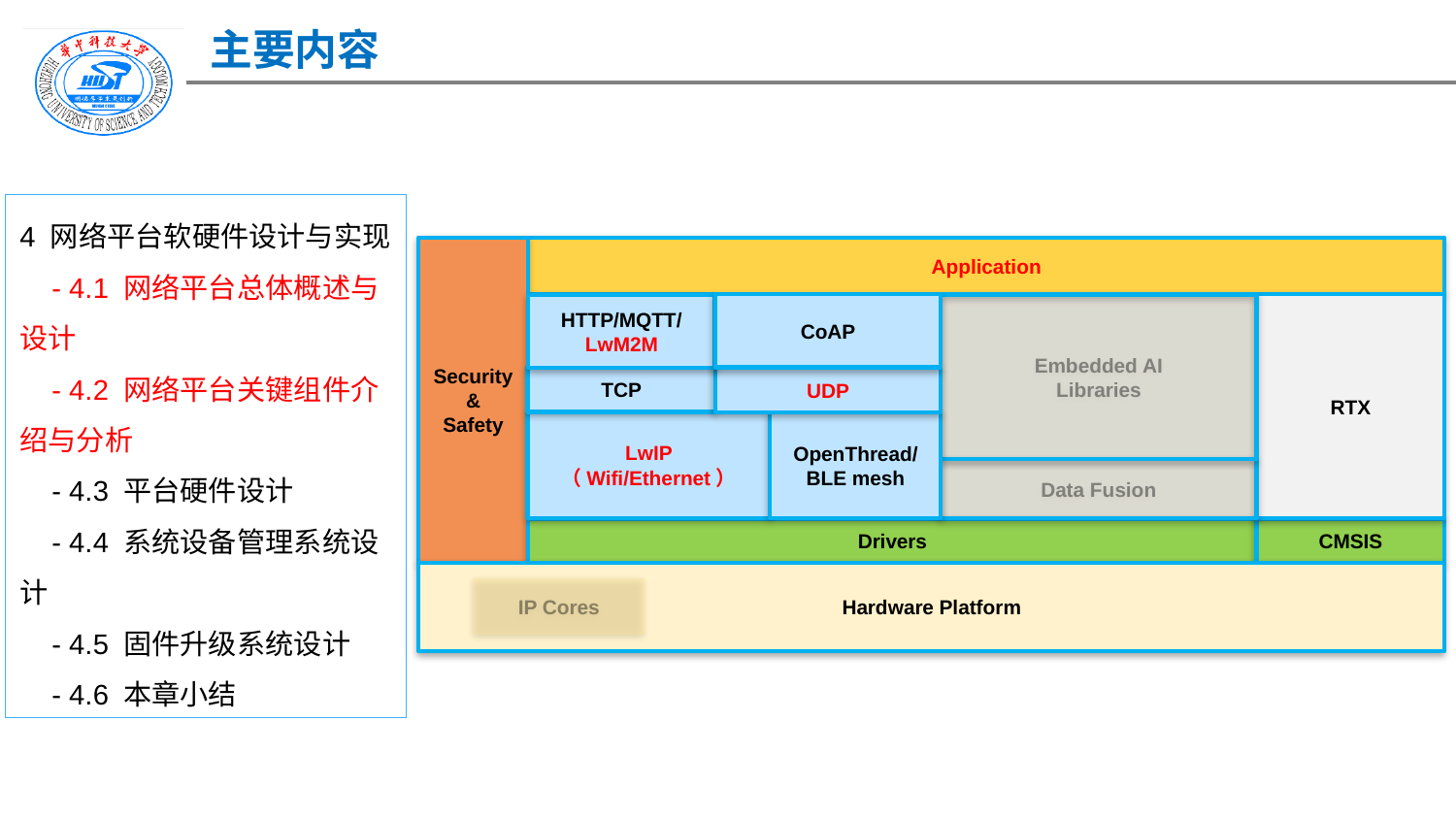

主要内容
4 网络平台软硬件设计与实现
    - 4.1 网络平台总体概述与设计
    - 4.2 网络平台关键组件介绍与分析
    - 4.3 平台硬件设计
    - 4.4 系统设备管理系统设计
    - 4.5 固件升级系统设计
    - 4.6 本章小结
Security
&
Safety
Application
CoAP
Embedded AI
Libraries
RTX
HTTP/MQTT/
LwM2M
TCP
UDP
LwIP
（Wifi/Ethernet）
OpenThread/
BLE mesh
Data Fusion
Drivers
CMSIS
Hardware Platform
IP Cores